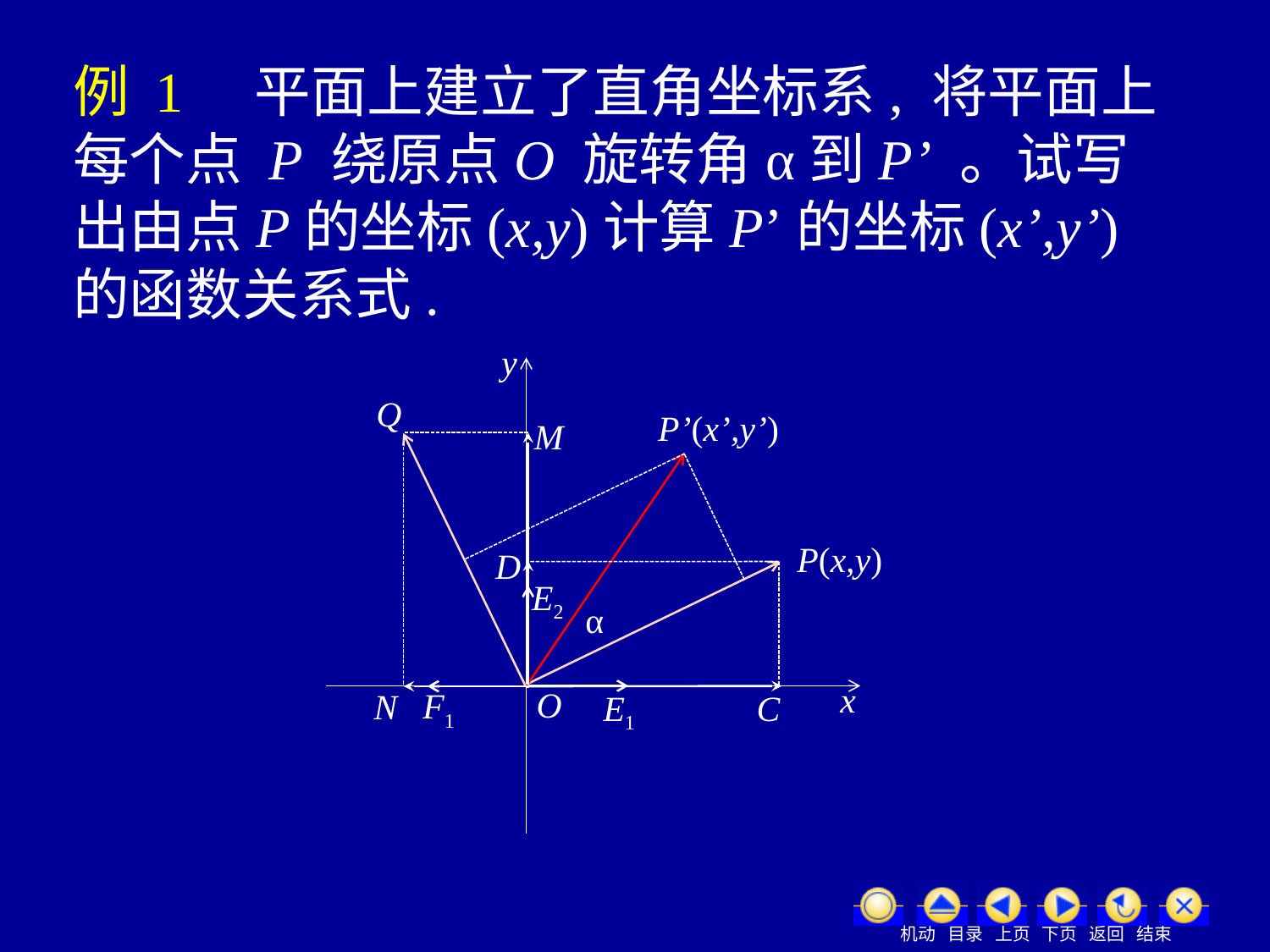

例 1    平面上建立了直角坐标系, 将平面上每个点 P 绕原点O 旋转角α到P’ 。试写出由点P的坐标(x,y)计算P’的坐标(x’,y’)的函数关系式.
y
Q
P’(x’,y’)
M
D
E2
x
O
F1
N
C
E1
P(x,y)
α